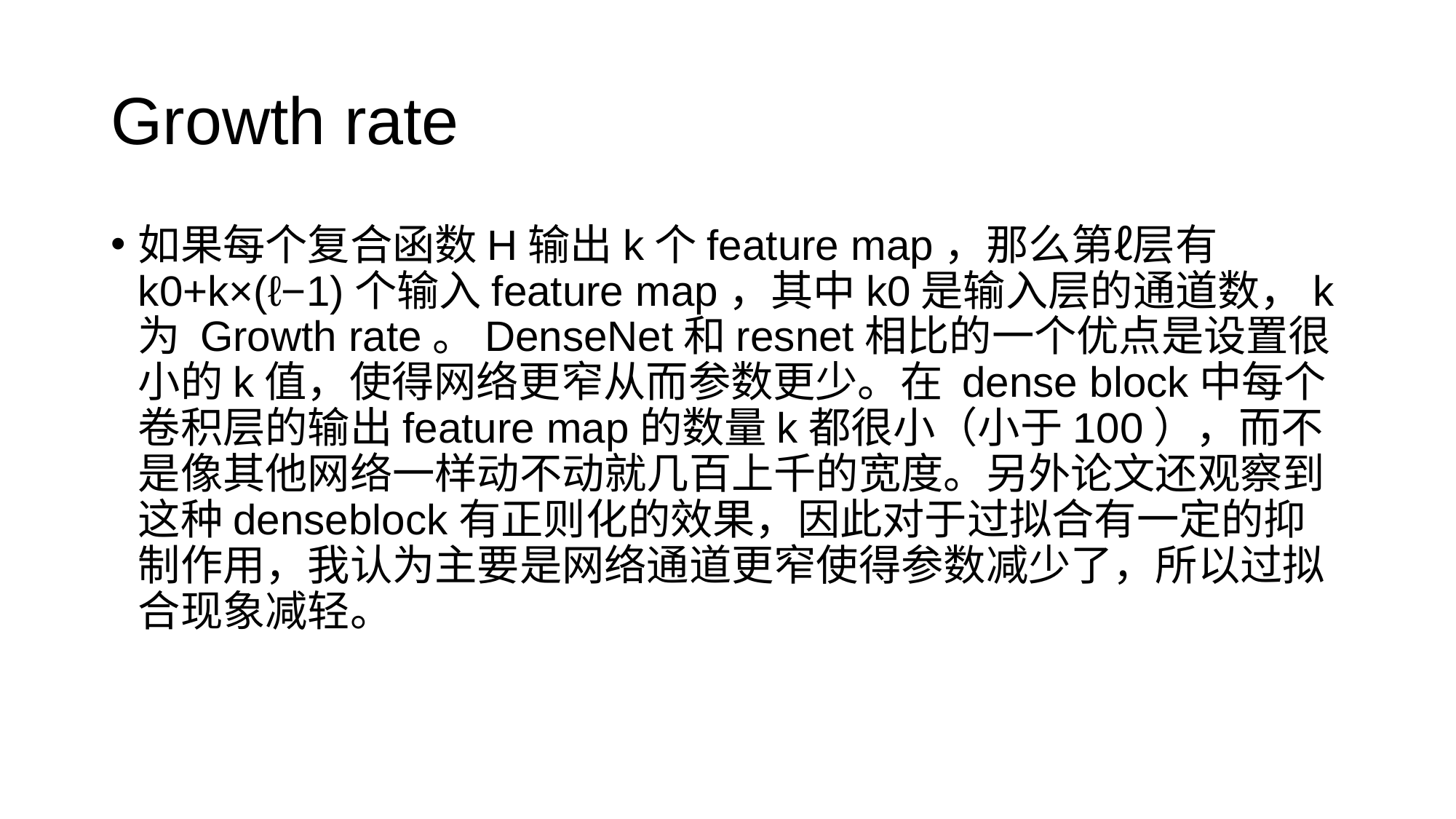

# Growth rate
如果每个复合函数H输出k个feature map，那么第ℓ层有k0+k×(ℓ−1)个输入feature map，其中k0是输入层的通道数，k为 Growth rate。DenseNet和resnet相比的一个优点是设置很小的k值，使得网络更窄从而参数更少。在 dense block中每个卷积层的输出feature map的数量k都很小（小于100），而不是像其他网络一样动不动就几百上千的宽度。另外论文还观察到这种denseblock有正则化的效果，因此对于过拟合有一定的抑制作用，我认为主要是网络通道更窄使得参数减少了，所以过拟合现象减轻。